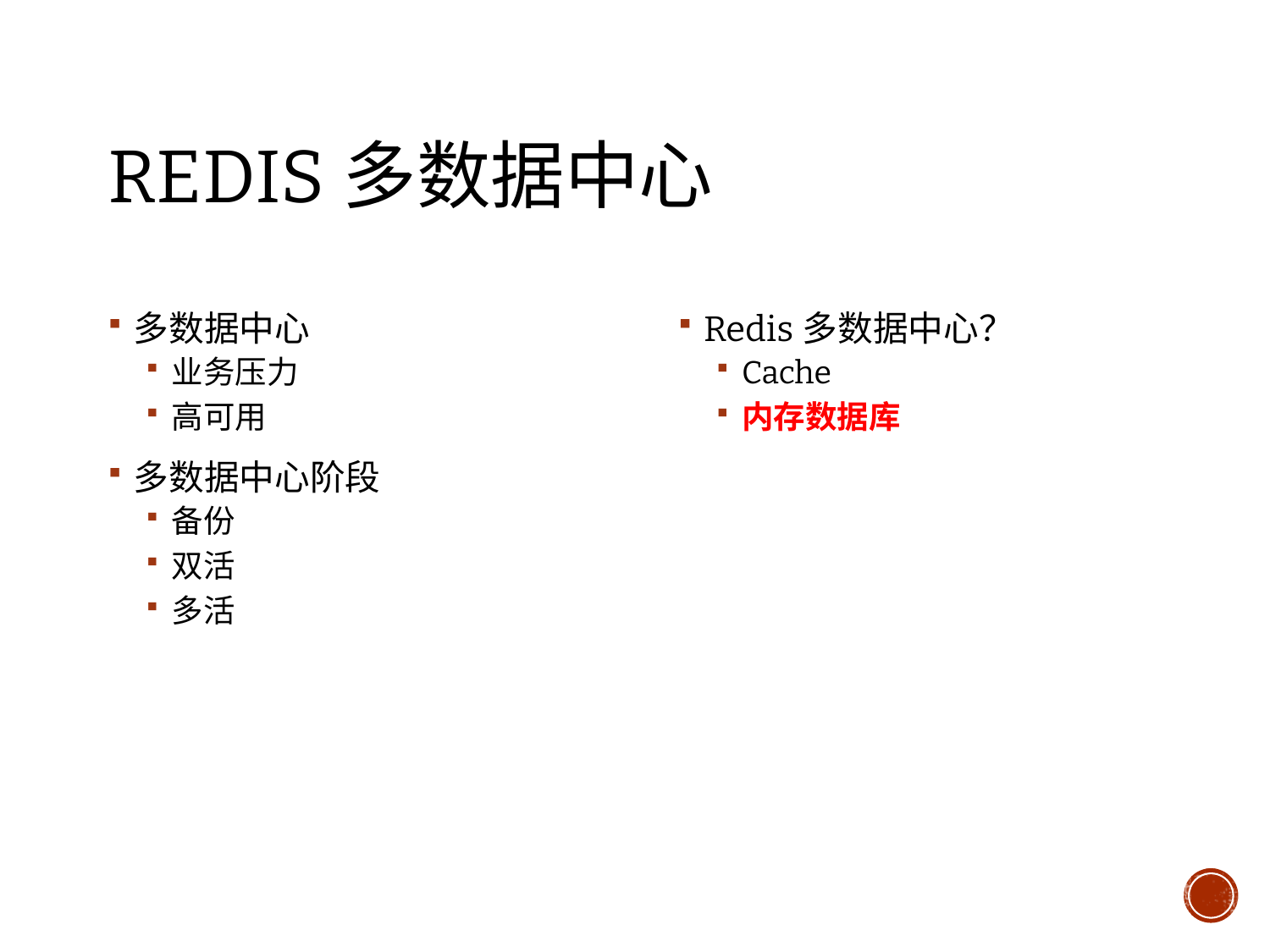

# Redis多数据中心
多数据中心
业务压力
高可用
多数据中心阶段
备份
双活
多活

Redis多数据中心？
Cache
内存数据库